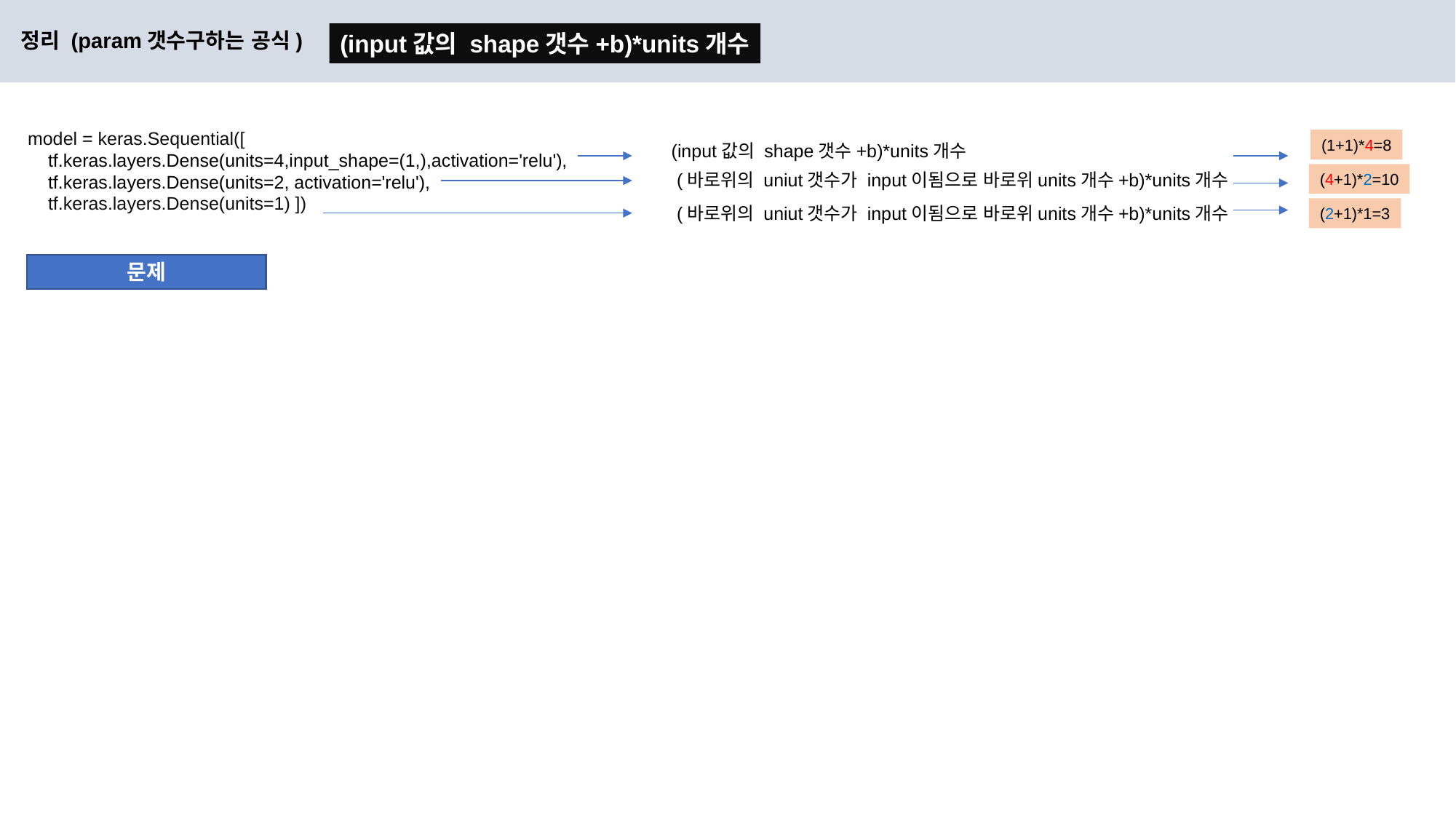

정리 (param갯수구하는 공식)
(input값의 shape갯수+b)*units개수
model = keras.Sequential([
    tf.keras.layers.Dense(units=4,input_shape=(1,),activation='relu'),
    tf.keras.layers.Dense(units=2, activation='relu'),
    tf.keras.layers.Dense(units=1) ])

(1+1)*4=8
(input값의 shape갯수+b)*units개수
(바로위의 uniut갯수가 input이됨으로 바로위units개수+b)*units개수
(4+1)*2=10
(바로위의 uniut갯수가 input이됨으로 바로위units개수+b)*units개수
(2+1)*1=3
문제